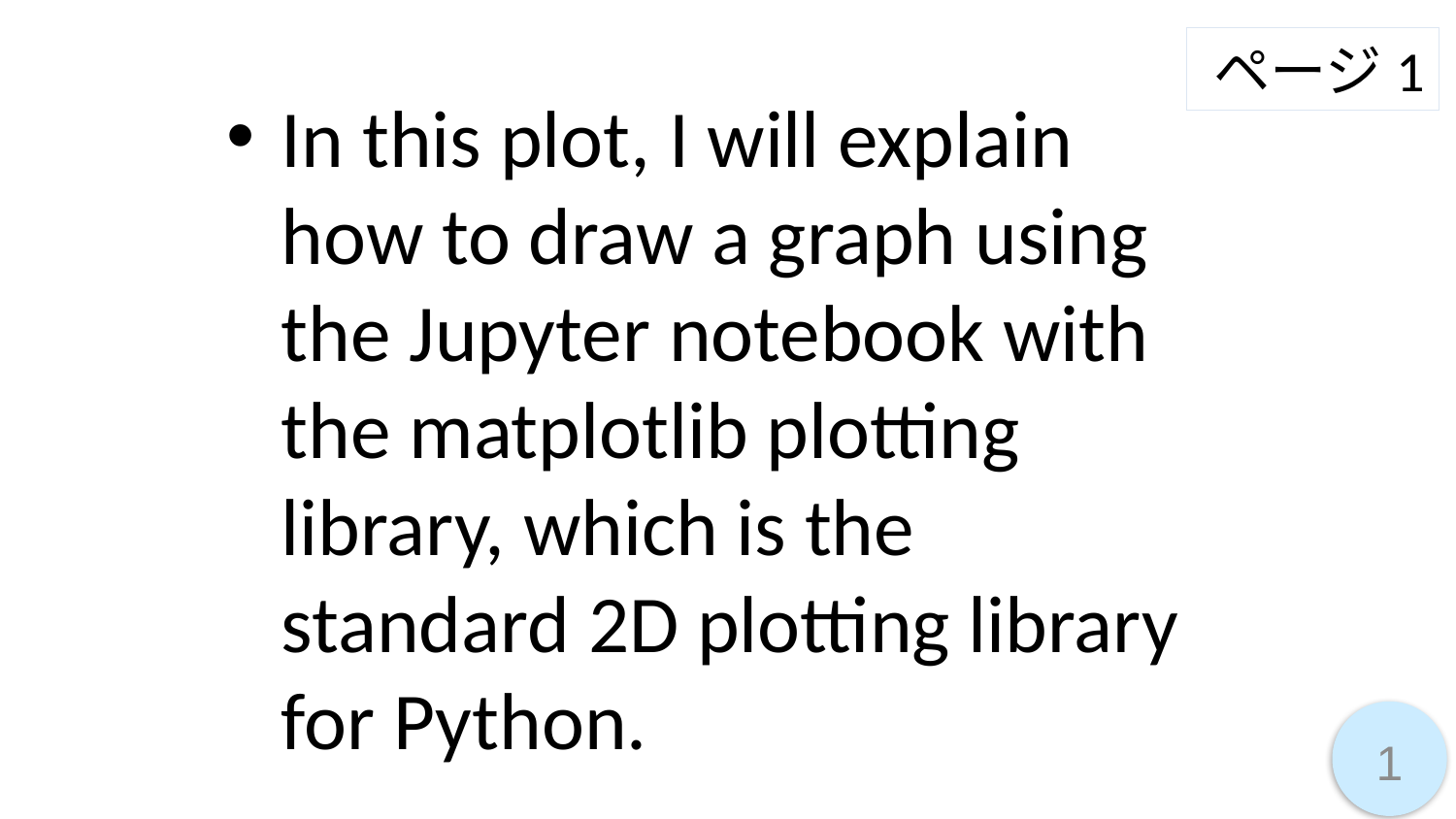

ページ1
In this plot, I will explain how to draw a graph using the Jupyter notebook with the matplotlib plotting library, which is the standard 2D plotting library for Python.
1